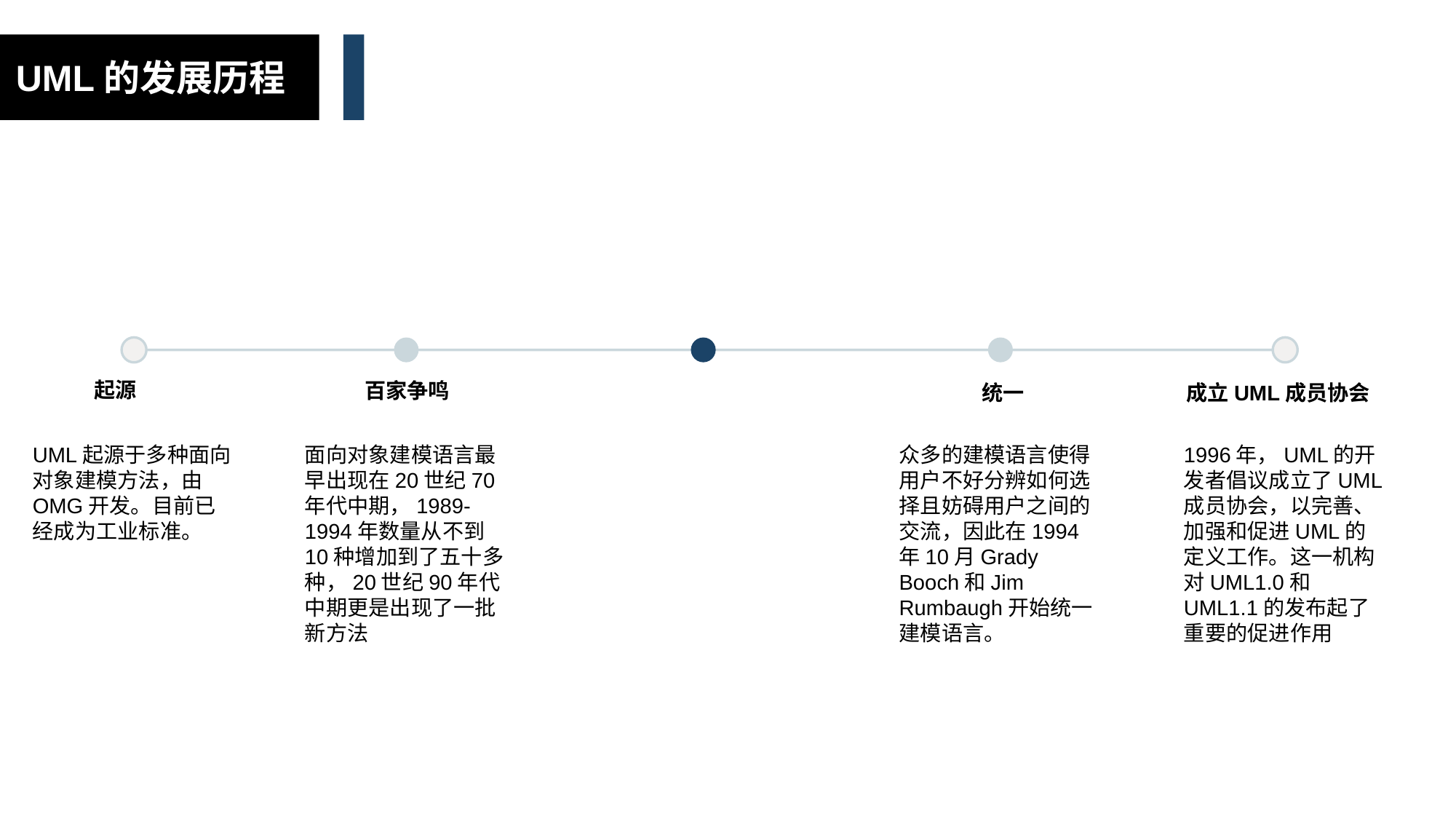

UML的发展历程

起源
百家争鸣
统一
成立UML成员协会
面向对象建模语言最早出现在20世纪70年代中期，1989-1994年数量从不到10种增加到了五十多种，20世纪90年代中期更是出现了一批新方法
众多的建模语言使得用户不好分辨如何选择且妨碍用户之间的交流，因此在1994年10月Grady Booch和Jim Rumbaugh开始统一建模语言。
UML起源于多种面向对象建模方法，由OMG开发。目前已经成为工业标准。
1996年，UML的开发者倡议成立了UML成员协会，以完善、加强和促进UML的定义工作。这一机构对UML1.0和UML1.1的发布起了重要的促进作用